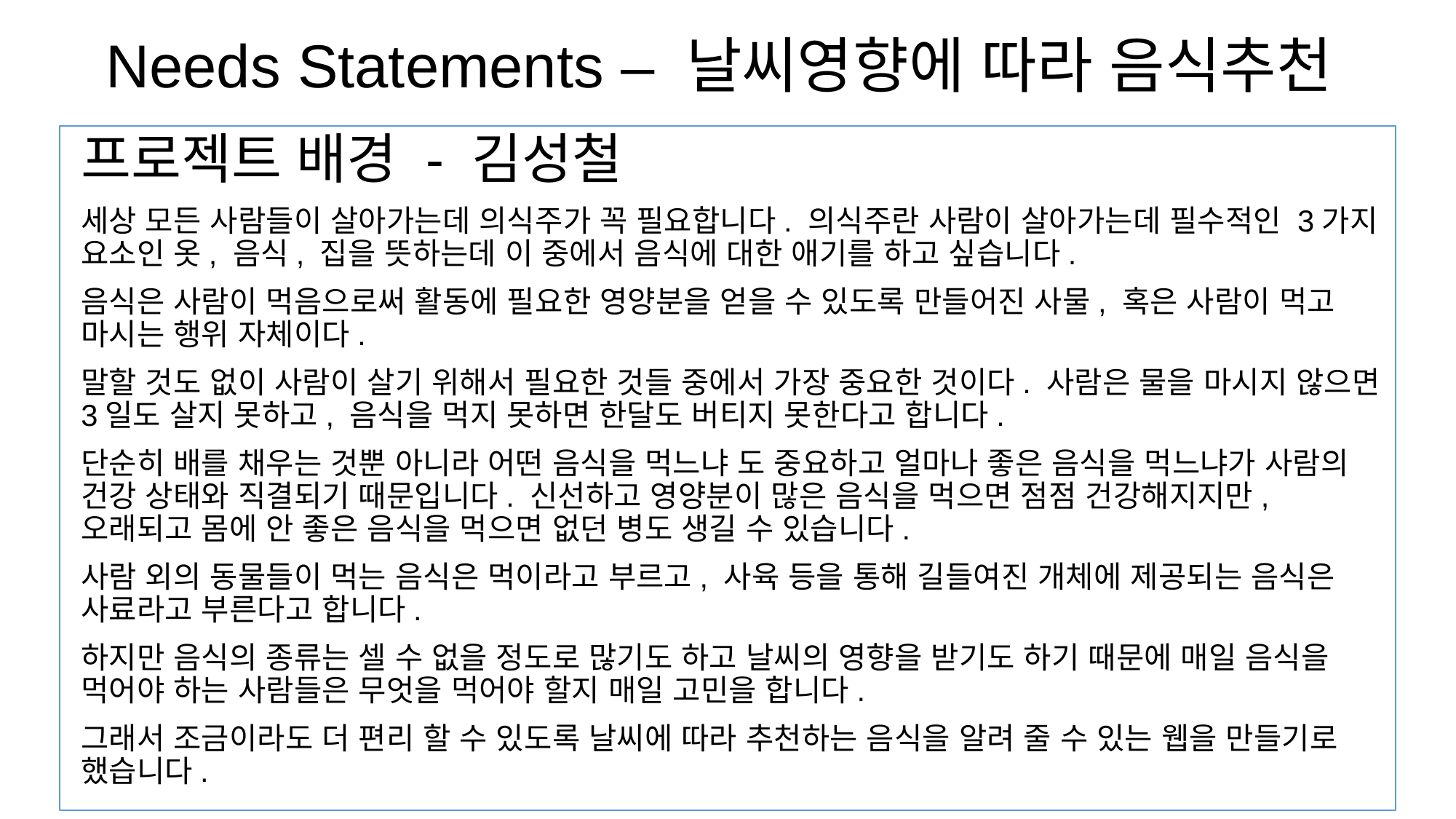

# Needs Statements – 날씨영향에 따라 음식추천
프로젝트 배경 - 김성철
세상 모든 사람들이 살아가는데 의식주가 꼭 필요합니다. 의식주란 사람이 살아가는데 필수적인 3가지 요소인 옷, 음식, 집을 뜻하는데 이 중에서 음식에 대한 애기를 하고 싶습니다.
음식은 사람이 먹음으로써 활동에 필요한 영양분을 얻을 수 있도록 만들어진 사물, 혹은 사람이 먹고 마시는 행위 자체이다.
말할 것도 없이 사람이 살기 위해서 필요한 것들 중에서 가장 중요한 것이다. 사람은 물을 마시지 않으면 3일도 살지 못하고, 음식을 먹지 못하면 한달도 버티지 못한다고 합니다.
단순히 배를 채우는 것뿐 아니라 어떤 음식을 먹느냐 도 중요하고 얼마나 좋은 음식을 먹느냐가 사람의 건강 상태와 직결되기 때문입니다. 신선하고 영양분이 많은 음식을 먹으면 점점 건강해지지만, 오래되고 몸에 안 좋은 음식을 먹으면 없던 병도 생길 수 있습니다.
사람 외의 동물들이 먹는 음식은 먹이라고 부르고, 사육 등을 통해 길들여진 개체에 제공되는 음식은 사료라고 부른다고 합니다.
하지만 음식의 종류는 셀 수 없을 정도로 많기도 하고 날씨의 영향을 받기도 하기 때문에 매일 음식을 먹어야 하는 사람들은 무엇을 먹어야 할지 매일 고민을 합니다.
그래서 조금이라도 더 편리 할 수 있도록 날씨에 따라 추천하는 음식을 알려 줄 수 있는 웹을 만들기로 했습니다.